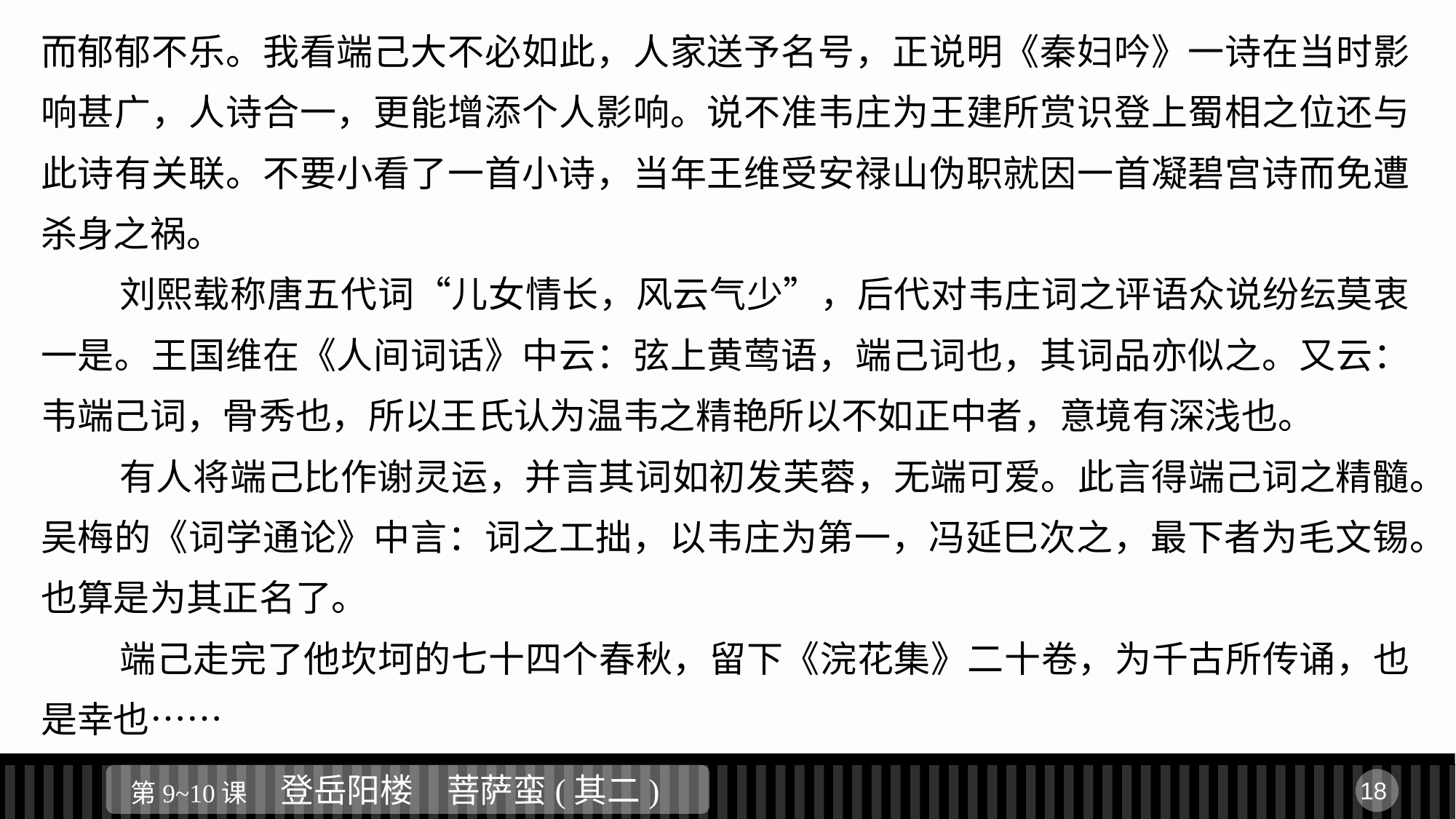

而郁郁不乐。我看端己大不必如此，人家送予名号，正说明《秦妇吟》一诗在当时影响甚广，人诗合一，更能增添个人影响。说不准韦庄为王建所赏识登上蜀相之位还与此诗有关联。不要小看了一首小诗，当年王维受安禄山伪职就因一首凝碧宫诗而免遭杀身之祸。
        刘熙载称唐五代词“儿女情长，风云气少”，后代对韦庄词之评语众说纷纭莫衷一是。王国维在《人间词话》中云：弦上黄莺语，端己词也，其词品亦似之。又云：韦端己词，骨秀也，所以王氏认为温韦之精艳所以不如正中者，意境有深浅也。
        有人将端己比作谢灵运，并言其词如初发芙蓉，无端可爱。此言得端己词之精髓。吴梅的《词学通论》中言：词之工拙，以韦庄为第一，冯延巳次之，最下者为毛文锡。也算是为其正名了。
        端己走完了他坎坷的七十四个春秋，留下《浣花集》二十卷，为千古所传诵，也是幸也……